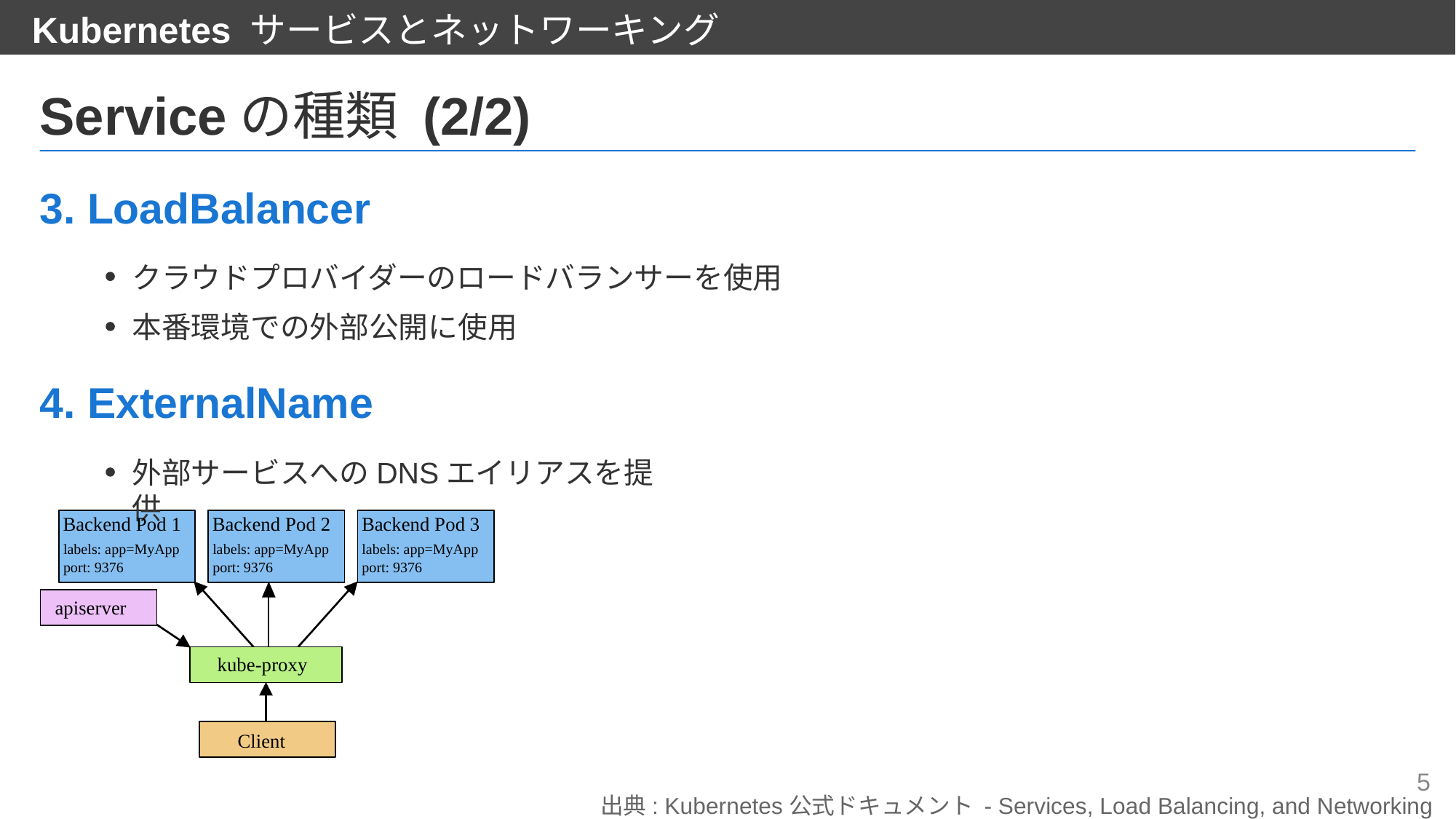

Kubernetes サービスとネットワーキング
Serviceの種類 (2/2)

3. LoadBalancer
クラウドプロバイダーのロードバランサーを使⽤

本番環境での外部公開に使⽤

4. ExternalName
外部サービスへのDNSエイリアスを提供

Backend Pod 1
Backend Pod 2
Backend Pod 3
labels: app=MyApp
labels: app=MyApp
labels: app=MyApp
port: 9376
port: 9376
port: 9376

apiserver

kube-proxy

Client
5
出典: Kubernetes公式ドキュメント - Services, Load Balancing, and Networking